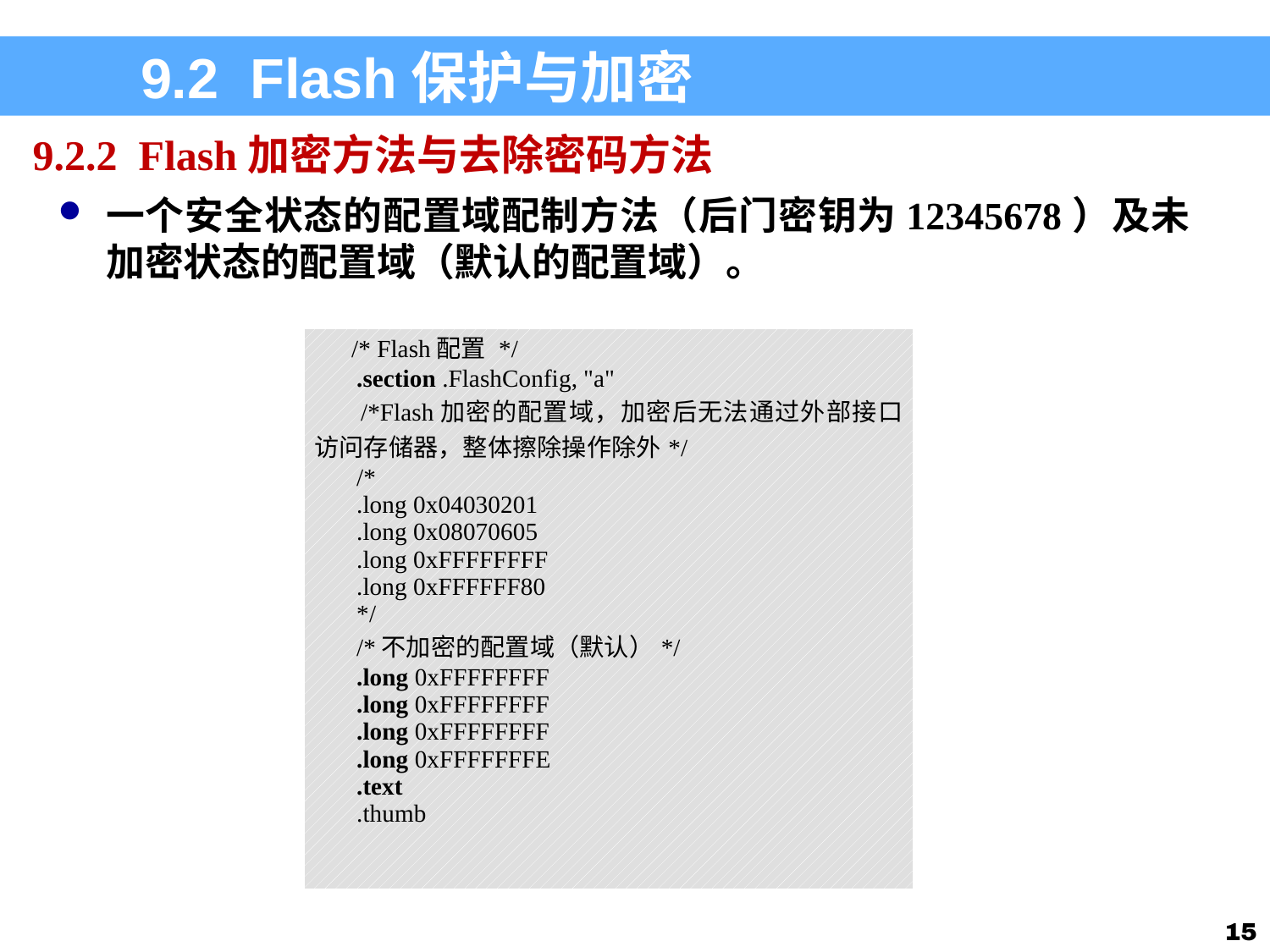

9.2  Flash保护与加密
9.2.2  Flash加密方法与去除密码方法
一个安全状态的配置域配制方法（后门密钥为12345678）及未加密状态的配置域（默认的配置域）。
| /\* Flash配置 \*/ .section .FlashConfig, "a" /\*Flash加密的配置域，加密后无法通过外部接口访问存储器，整体擦除操作除外\*/ /\* .long 0x04030201 .long 0x08070605 .long 0xFFFFFFFF .long 0xFFFFFF80 \*/ /\*不加密的配置域（默认）\*/ .long 0xFFFFFFFF .long 0xFFFFFFFF .long 0xFFFFFFFF .long 0xFFFFFFFE .text .thumb |
| --- |
15